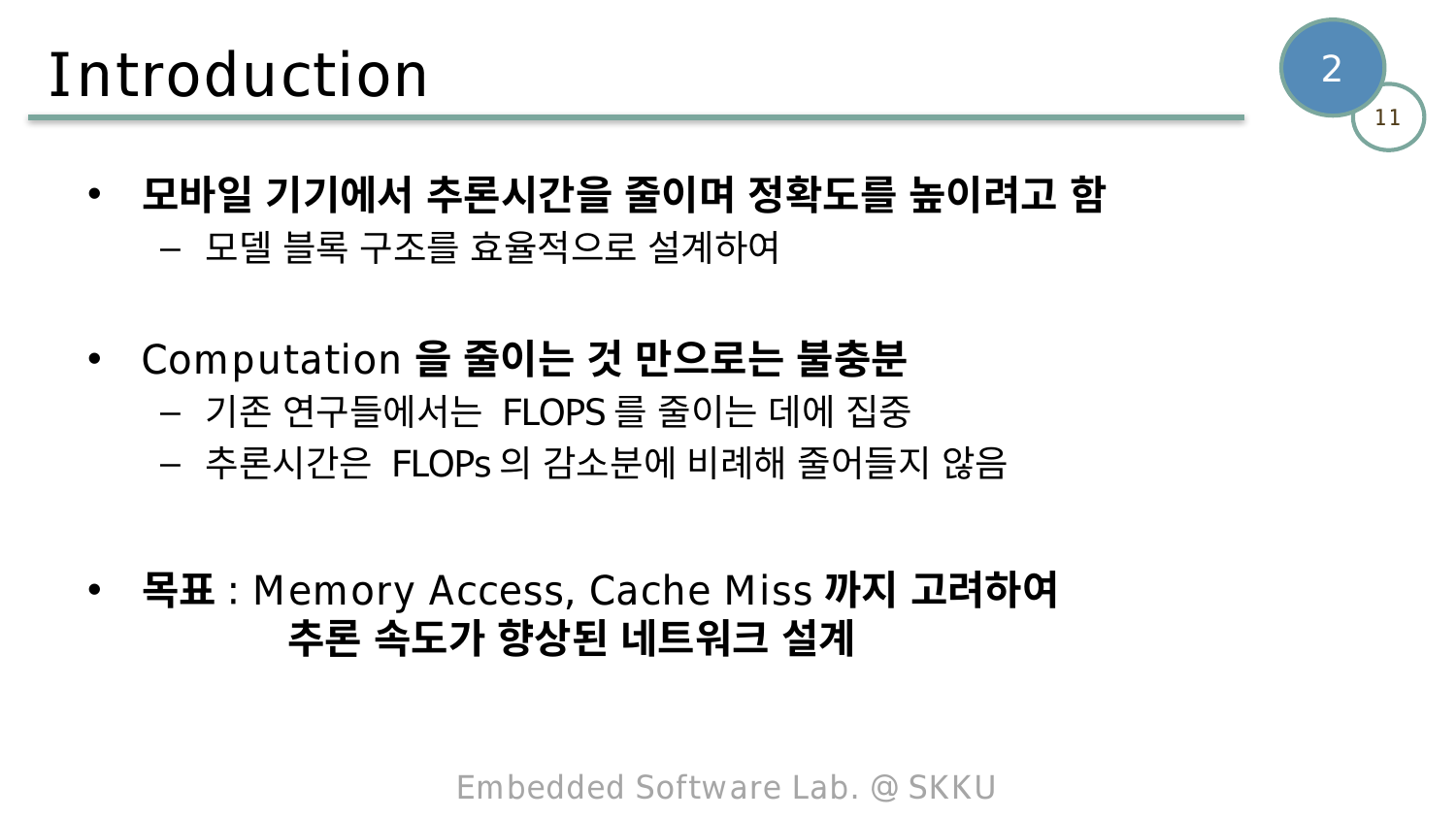

# Introduction
모바일 기기에서 추론시간을 줄이며 정확도를 높이려고 함
모델 블록 구조를 효율적으로 설계하여

Computation을 줄이는 것 만으로는 불충분
기존 연구들에서는 FLOPS를 줄이는 데에 집중
추론시간은 FLOPs의 감소분에 비례해 줄어들지 않음

목표: Memory Access, Cache Miss까지 고려하여
	추론 속도가 향상된 네트워크 설계